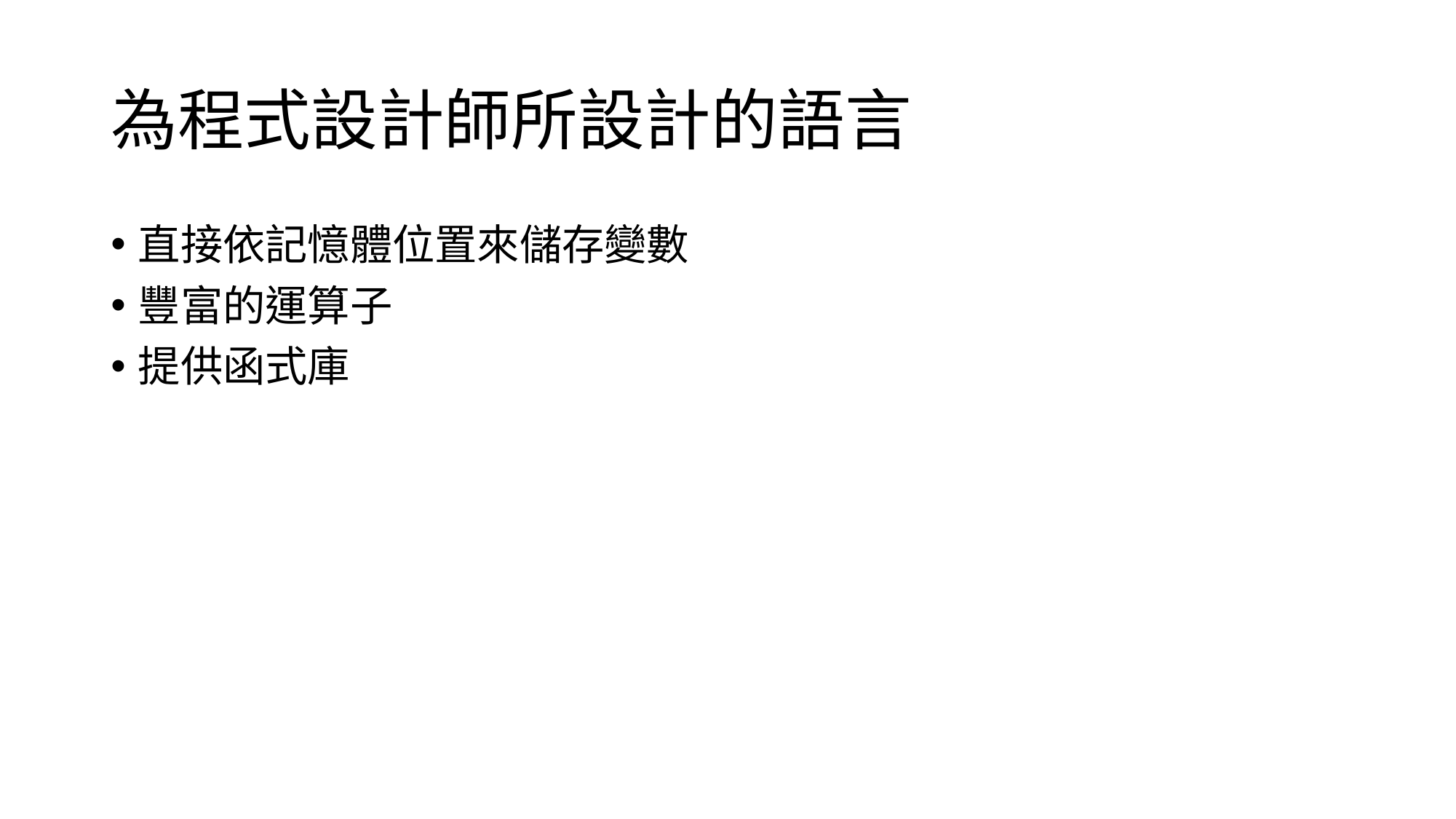

# 為程式設計師所設計的語言
直接依記憶體位置來儲存變數
豐富的運算子
提供函式庫